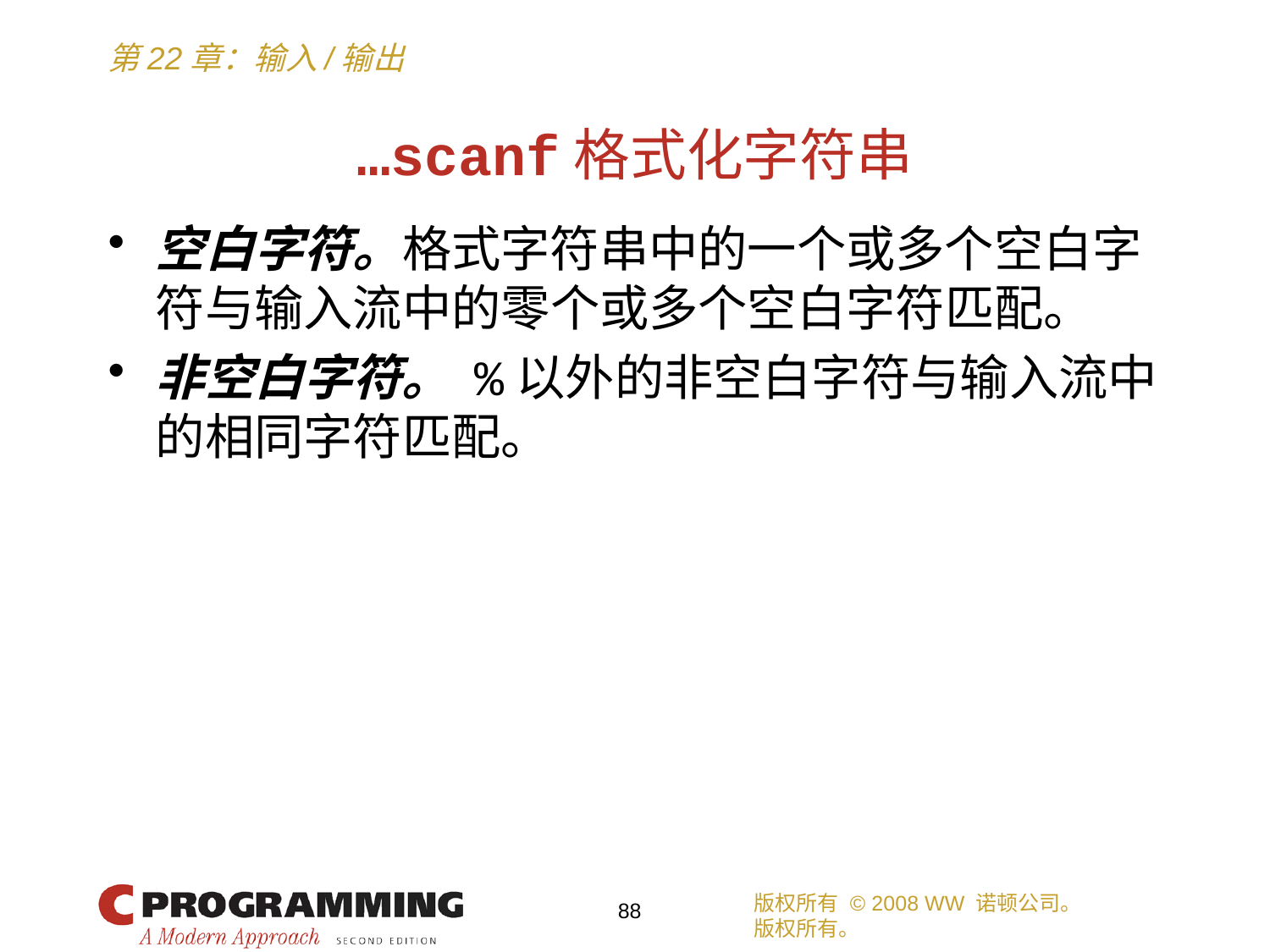

# …scanf格式化字符串
空白字符。格式字符串中的一个或多个空白字符与输入流中的零个或多个空白字符匹配。
非空白字符。 %以外的非空白字符与输入流中的相同字符匹配。
版权所有 © 2008 WW 诺顿公司。
版权所有。
88